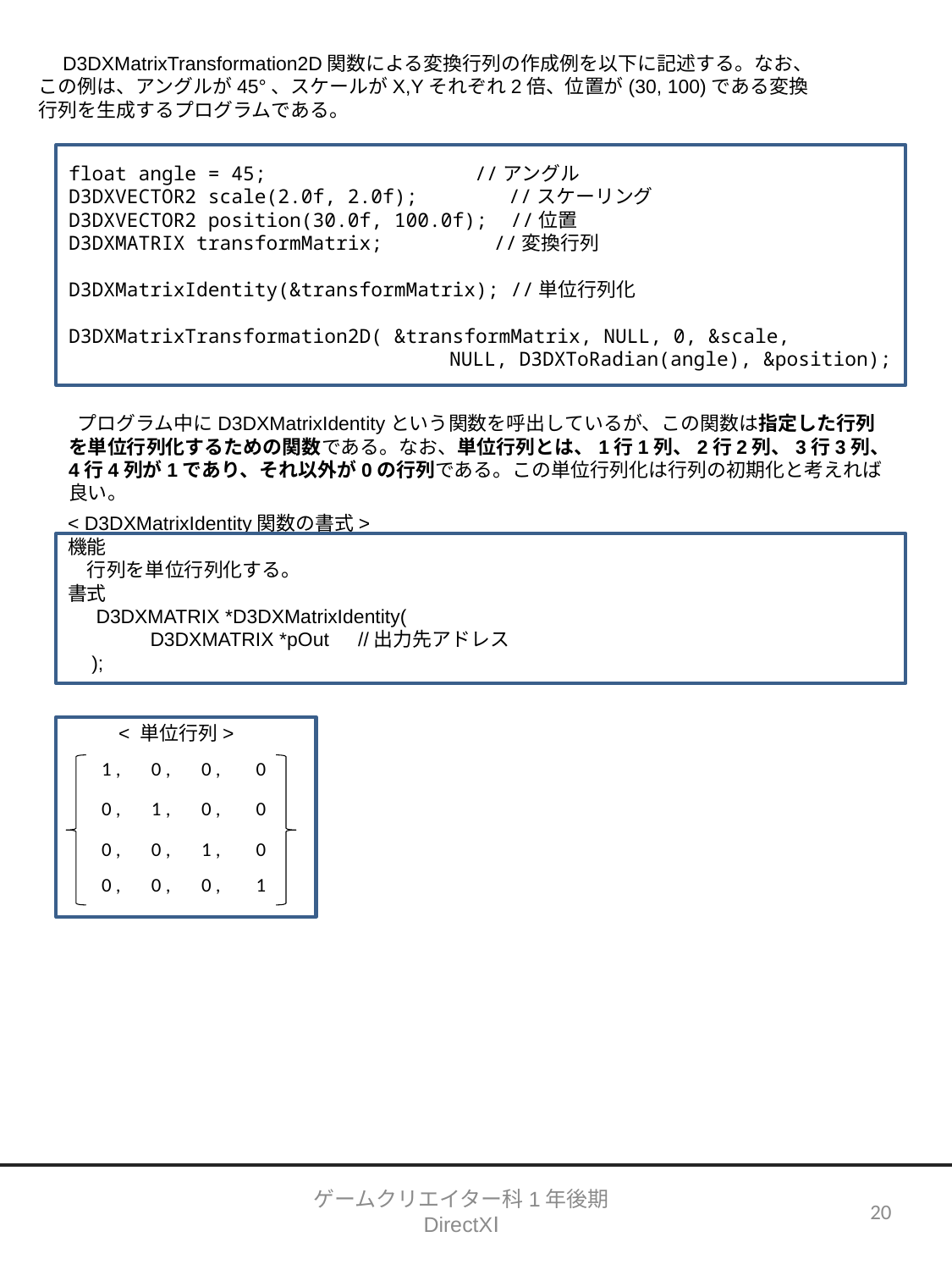

D3DXMatrixTransformation2D関数による変換行列の作成例を以下に記述する。なお、この例は、アングルが45°、スケールがX,Yそれぞれ2倍、位置が(30, 100)である変換行列を生成するプログラムである。

float angle = 45;　 　　　　　　　　　//アングル
D3DXVECTOR2 scale(2.0f, 2.0f);  　　　//スケーリング
D3DXVECTOR2 position(30.0f, 100.0f);  //位置
D3DXMATRIX transformMatrix;　　　　　 //変換行列

D3DXMatrixIdentity(&transformMatrix); //単位行列化

D3DXMatrixTransformation2D( &transformMatrix, NULL, 0, &scale,
			NULL, D3DXToRadian(angle), &position);
 プログラム中にD3DXMatrixIdentityという関数を呼出しているが、この関数は指定した行列を単位行列化するための関数である。なお、単位行列とは、1行1列、2行2列、3行3列、4行4列が1であり、それ以外が0の行列である。この単位行列化は行列の初期化と考えれば良い。
< D3DXMatrixIdentity関数の書式>
機能
　行列を単位行列化する。
書式
　 D3DXMATRIX *D3DXMatrixIdentity(
　　　　D3DXMATRIX *pOut　//出力先アドレス
　);

< 単位行列>

| 1 , | 0 , | 0 , | 0 |
| --- | --- | --- | --- |
| 0 , | 1 , | 0 , | 0 |
| 0 , | 0 , | 1 , | 0 |
| 0 , | 0 , | 0 , | 1 |

ゲームクリエイター科1年後期 DirectXⅠ
20